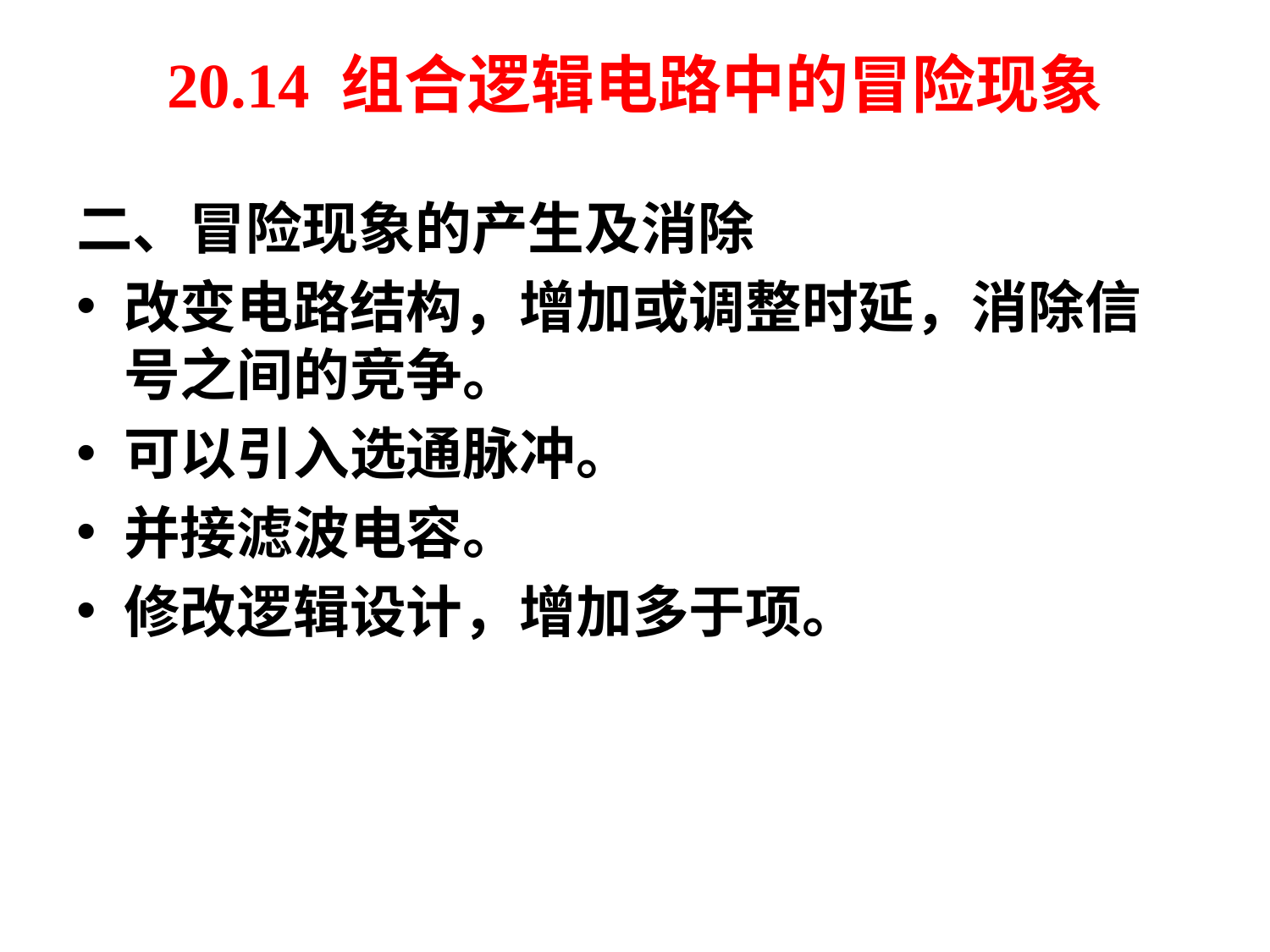

# 20.14 组合逻辑电路中的冒险现象
二、冒险现象的产生及消除
改变电路结构，增加或调整时延，消除信号之间的竞争。
可以引入选通脉冲。
并接滤波电容。
修改逻辑设计，增加多于项。